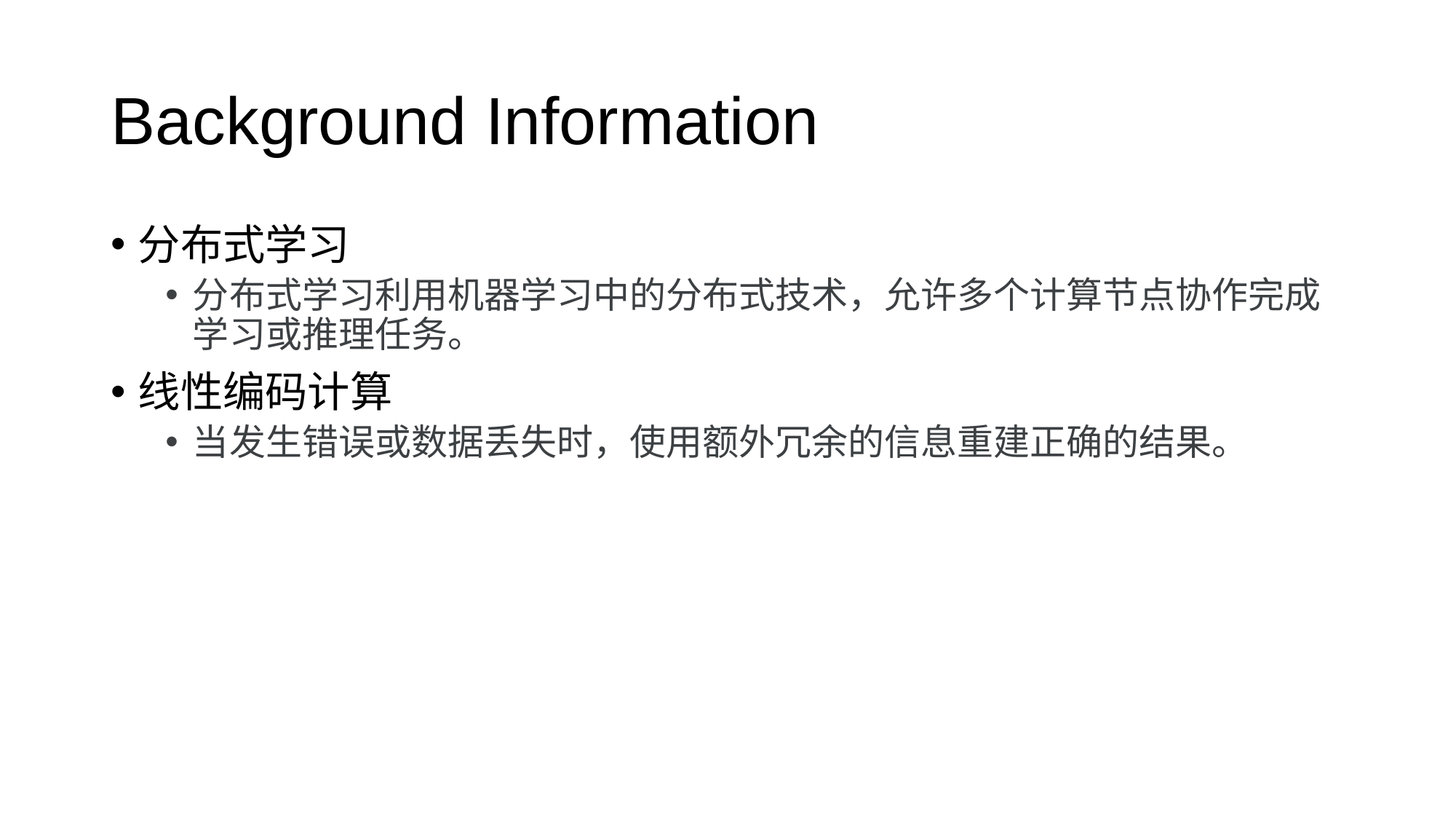

# Background Information
分布式学习
分布式学习利用机器学习中的分布式技术，允许多个计算节点协作完成学习或推理任务。
线性编码计算
当发生错误或数据丢失时，使用额外冗余的信息重建正确的结果。